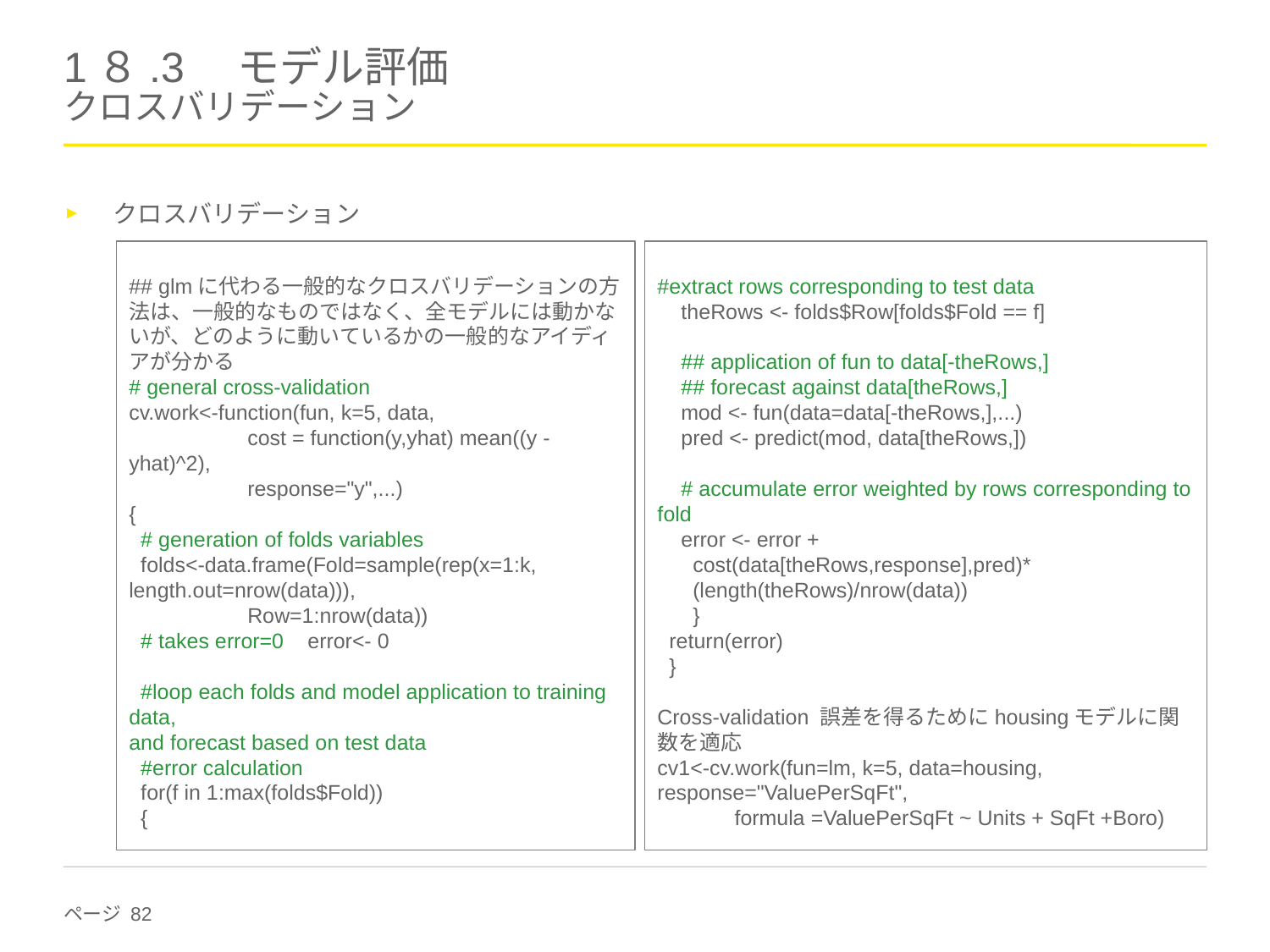

# 1８.3　モデル評価 クロスバリデーション
クロスバリデーション

#extract rows corresponding to test data
    theRows <- folds$Row[folds$Fold == f]

    ## application of fun to data[-theRows,]
    ## forecast against data[theRows,]
    mod <- fun(data=data[-theRows,],...)
    pred <- predict(mod, data[theRows,])

    # accumulate error weighted by rows corresponding to fold
    error <- error +
      cost(data[theRows,response],pred)*
      (length(theRows)/nrow(data))
      }
  return(error)
  }

Cross-validation 誤差を得るためにhousingモデルに関数を適応
cv1<-cv.work(fun=lm, k=5, data=housing, response="ValuePerSqFt",
             formula =ValuePerSqFt ~ Units + SqFt +Boro)

## glmに代わる一般的なクロスバリデーションの方法は、一般的なものではなく、全モデルには動かないが、どのように動いているかの一般的なアイディアが分かる
# general cross-validation
cv.work<-function(fun, k=5, data,
                    cost = function(y,yhat) mean((y -yhat)^2),
                    response="y",...)
{
  # generation of folds variables
  folds<-data.frame(Fold=sample(rep(x=1:k, length.out=nrow(data))),
                    Row=1:nrow(data))
  # takes error=0    error<- 0

  #loop each folds and model application to training data,
and forecast based on test data
  #error calculation
  for(f in 1:max(folds$Fold))
  {